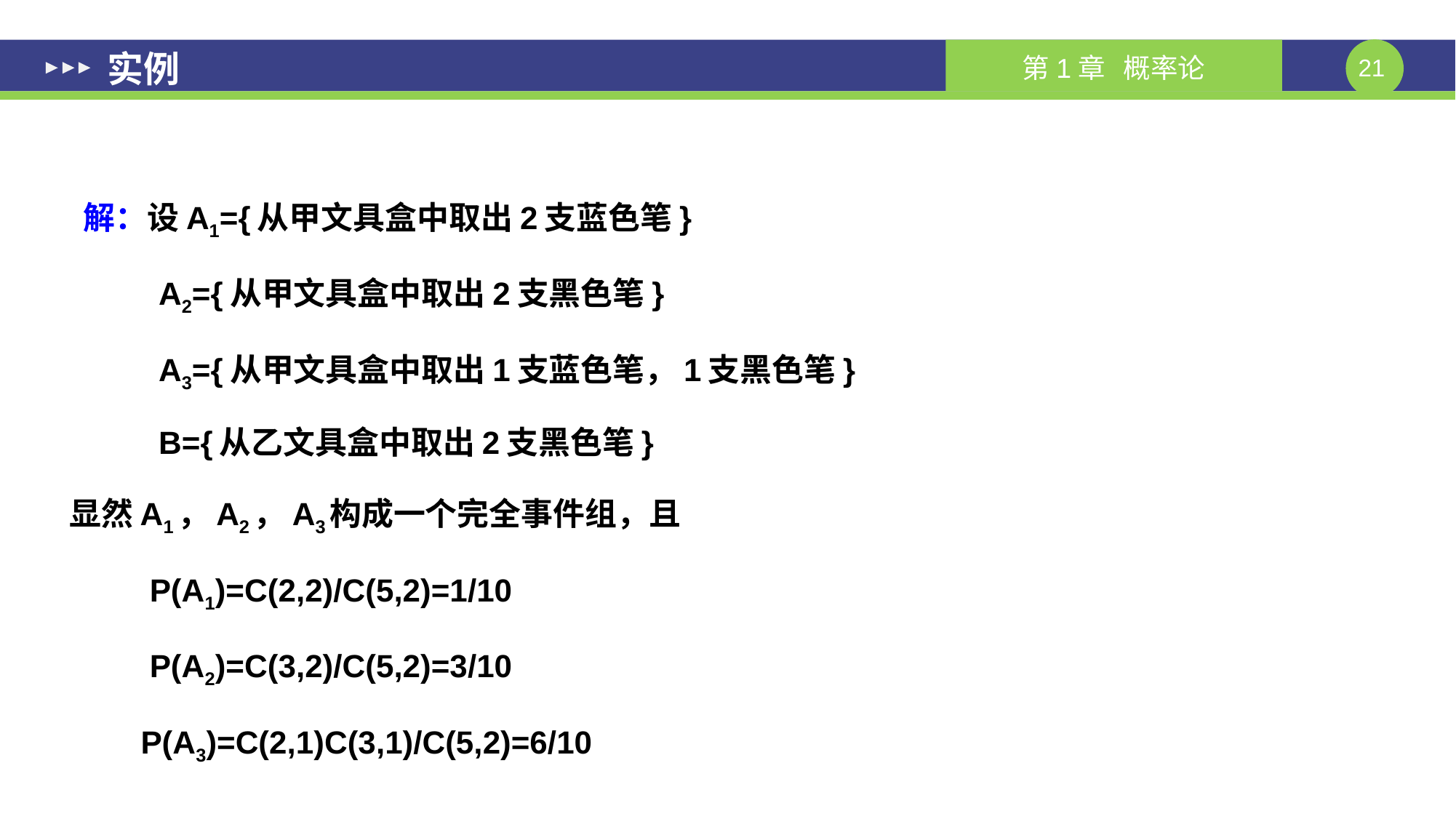

# 实例
 解：设A1={从甲文具盒中取出2支蓝色笔}
          A2={从甲文具盒中取出2支黑色笔}
          A3={从甲文具盒中取出1支蓝色笔，1支黑色笔}
          B={从乙文具盒中取出2支黑色笔}
显然A1，A2，A3构成一个完全事件组，且
         P(A1)=C(2,2)/C(5,2)=1/10
         P(A2)=C(3,2)/C(5,2)=3/10
        P(A3)=C(2,1)C(3,1)/C(5,2)=6/10